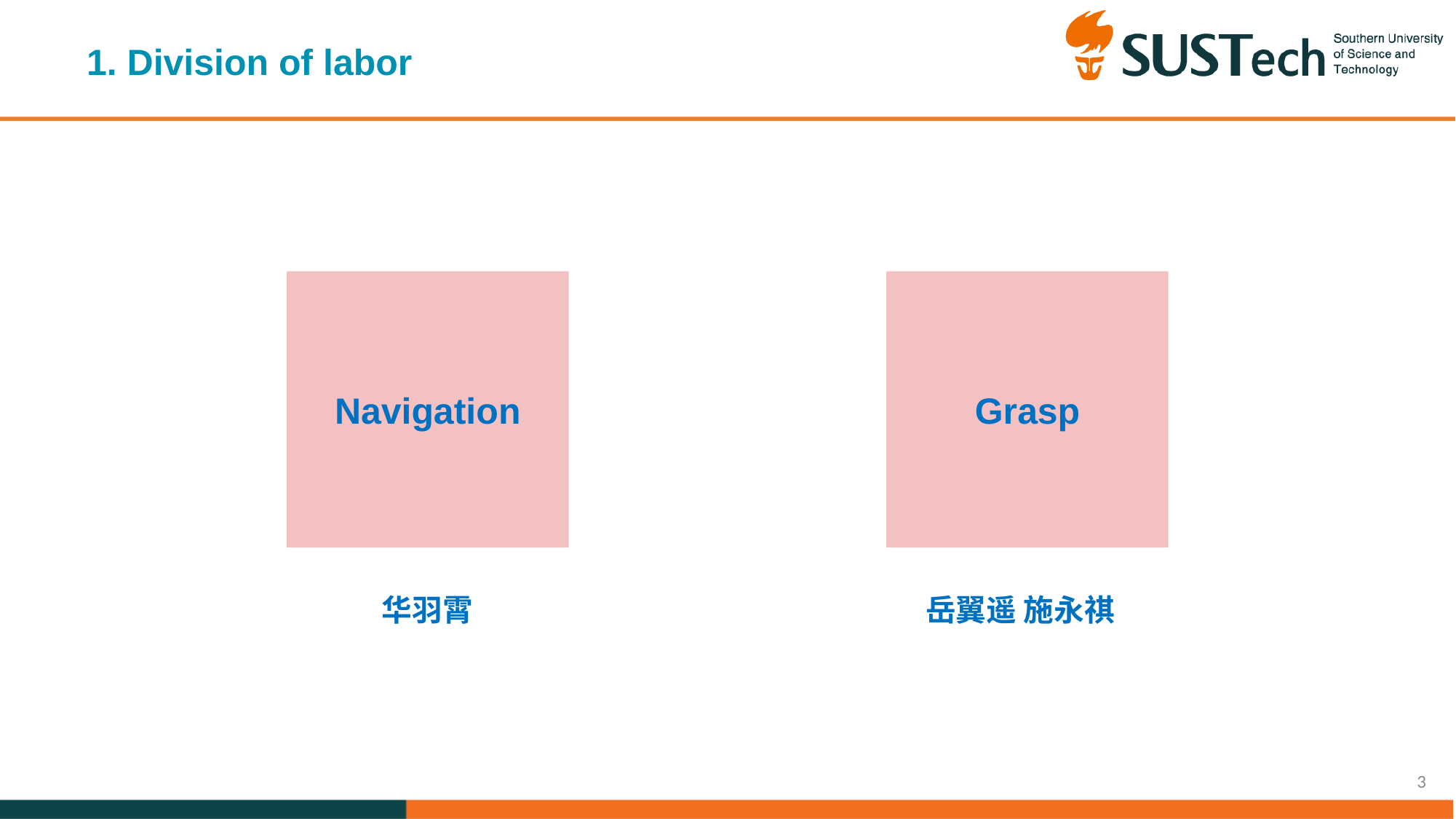

1. Division of labor
Navigation
Grasp
华羽霄
岳翼遥 施永祺
3